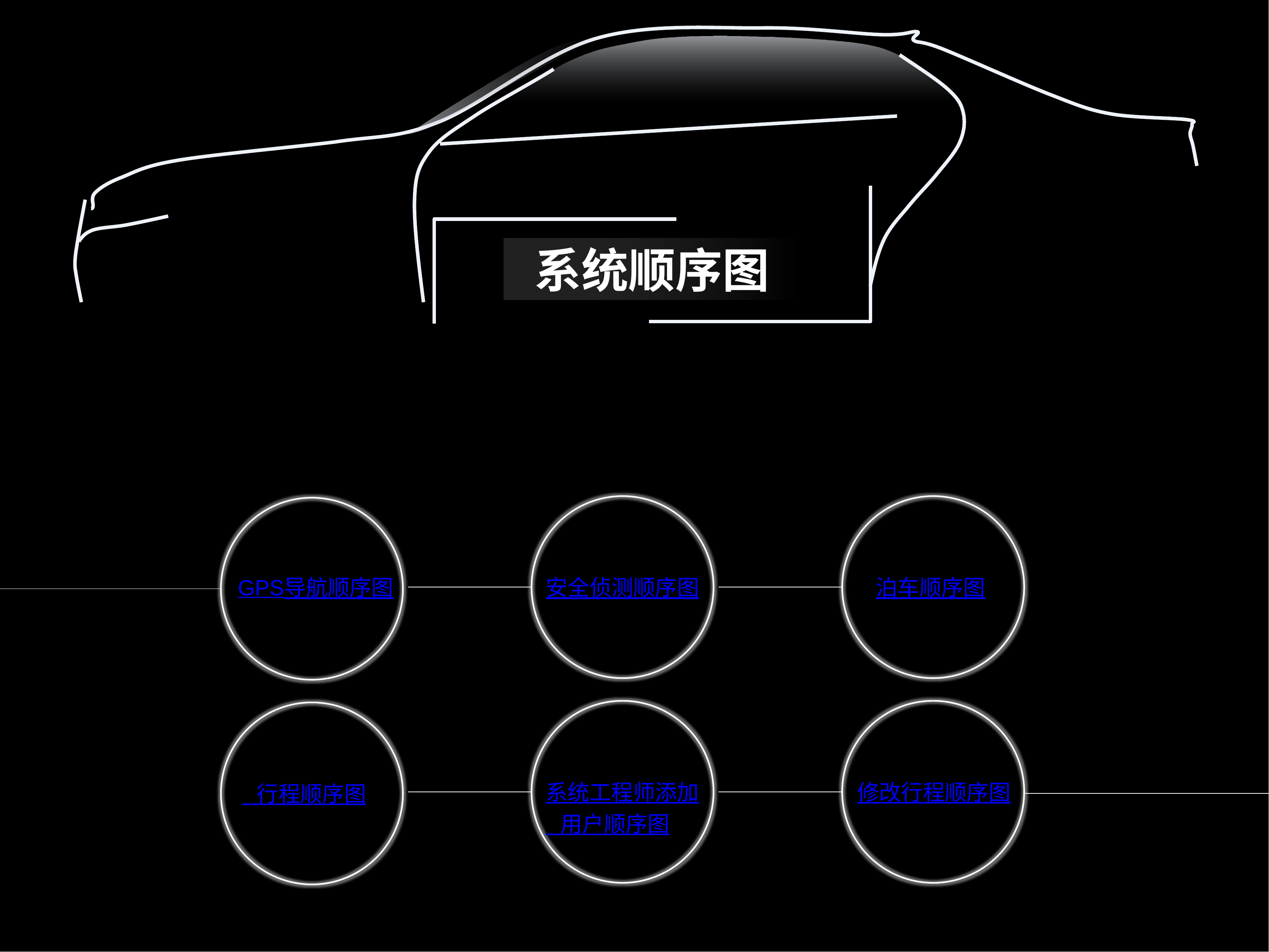

系统顺序图

GPS导航顺序图
安全侦测顺序图
泊车顺序图

系统工程师添加
   用户顺序图
修改行程顺序图
   行程顺序图